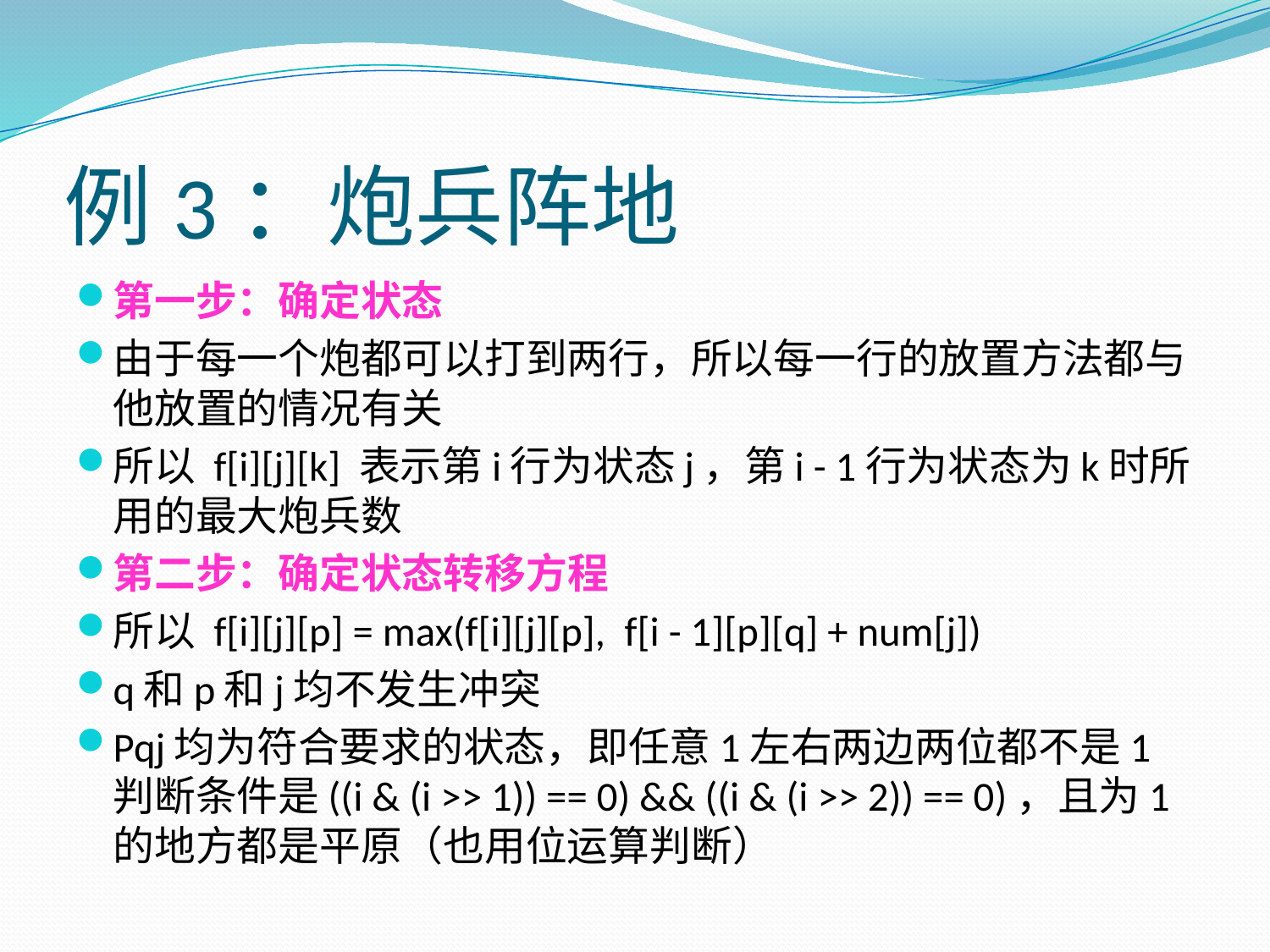

# 例3：炮兵阵地
第一步：确定状态
由于每一个炮都可以打到两行，所以每一行的放置方法都与他放置的情况有关
所以 f[i][j][k] 表示第i行为状态j，第i - 1行为状态为k时所用的最大炮兵数
第二步：确定状态转移方程
所以 f[i][j][p] = max(f[i][j][p],  f[i - 1][p][q] + num[j])
q和p和j均不发生冲突
Pqj均为符合要求的状态，即任意1左右两边两位都不是1判断条件是((i & (i >> 1)) == 0) && ((i & (i >> 2)) == 0)，且为1的地方都是平原（也用位运算判断）